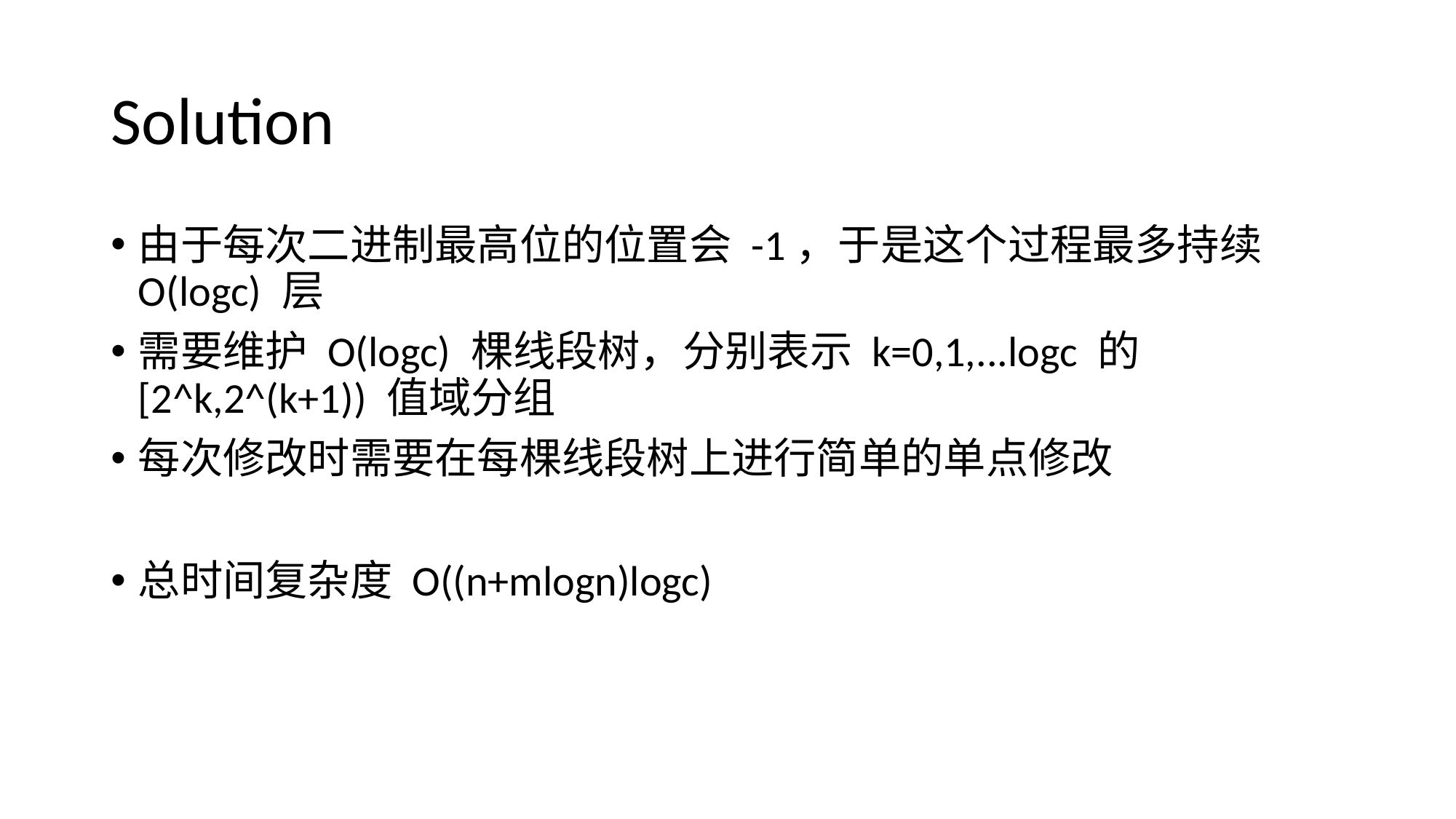

# Solution
由于每次二进制最高位的位置会 -1，于是这个过程最多持续 O(logc) 层
需要维护 O(logc) 棵线段树，分别表示 k=0,1,...logc 的 [2^k,2^(k+1)) 值域分组
每次修改时需要在每棵线段树上进行简单的单点修改

总时间复杂度 O((n+mlogn)logc)